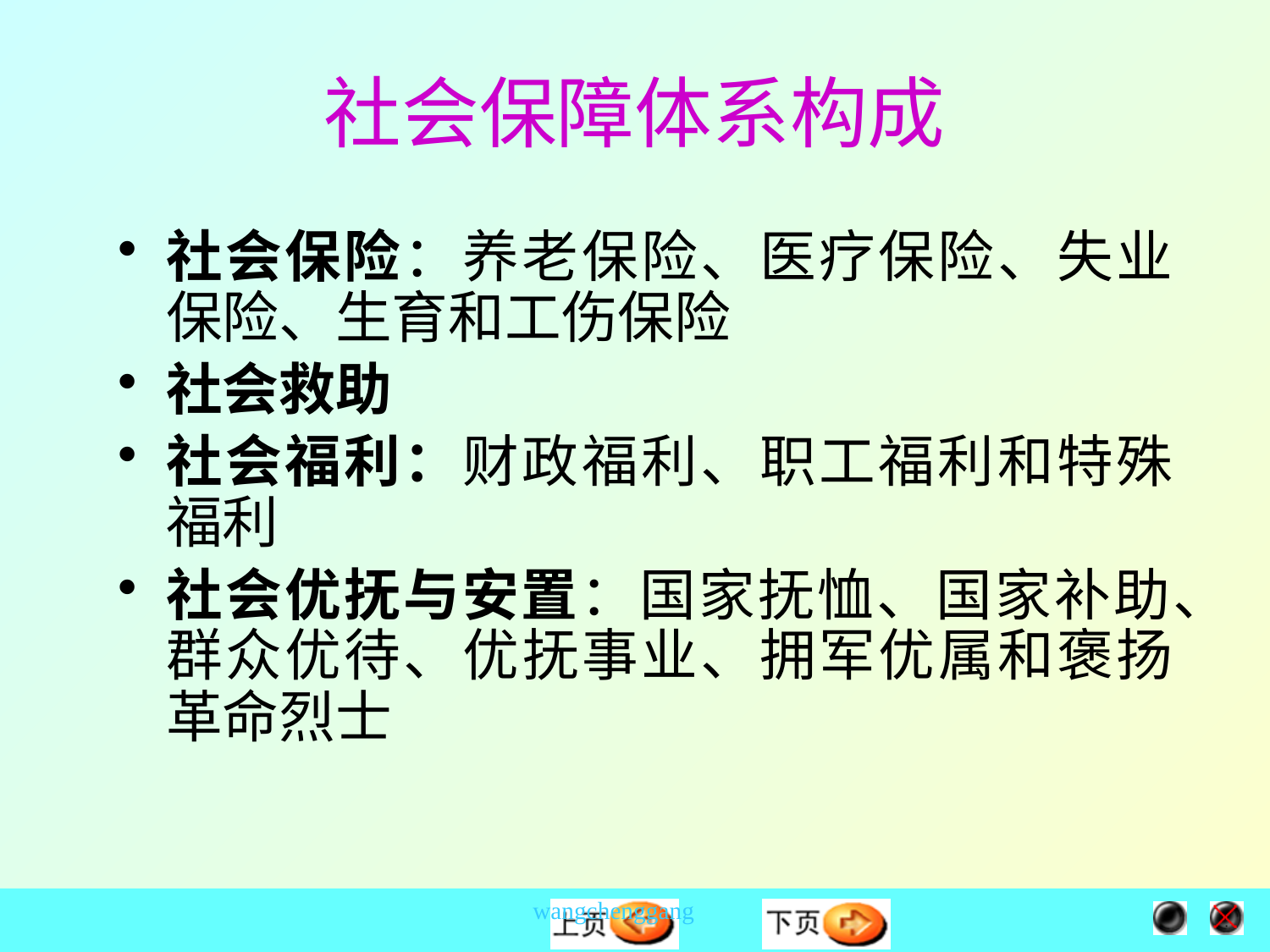

# 社会保障体系构成
社会保险：养老保险、医疗保险、失业保险、生育和工伤保险
社会救助
社会福利：财政福利、职工福利和特殊福利
社会优抚与安置：国家抚恤、国家补助、群众优待、优抚事业、拥军优属和褒扬革命烈士
wangchenggang